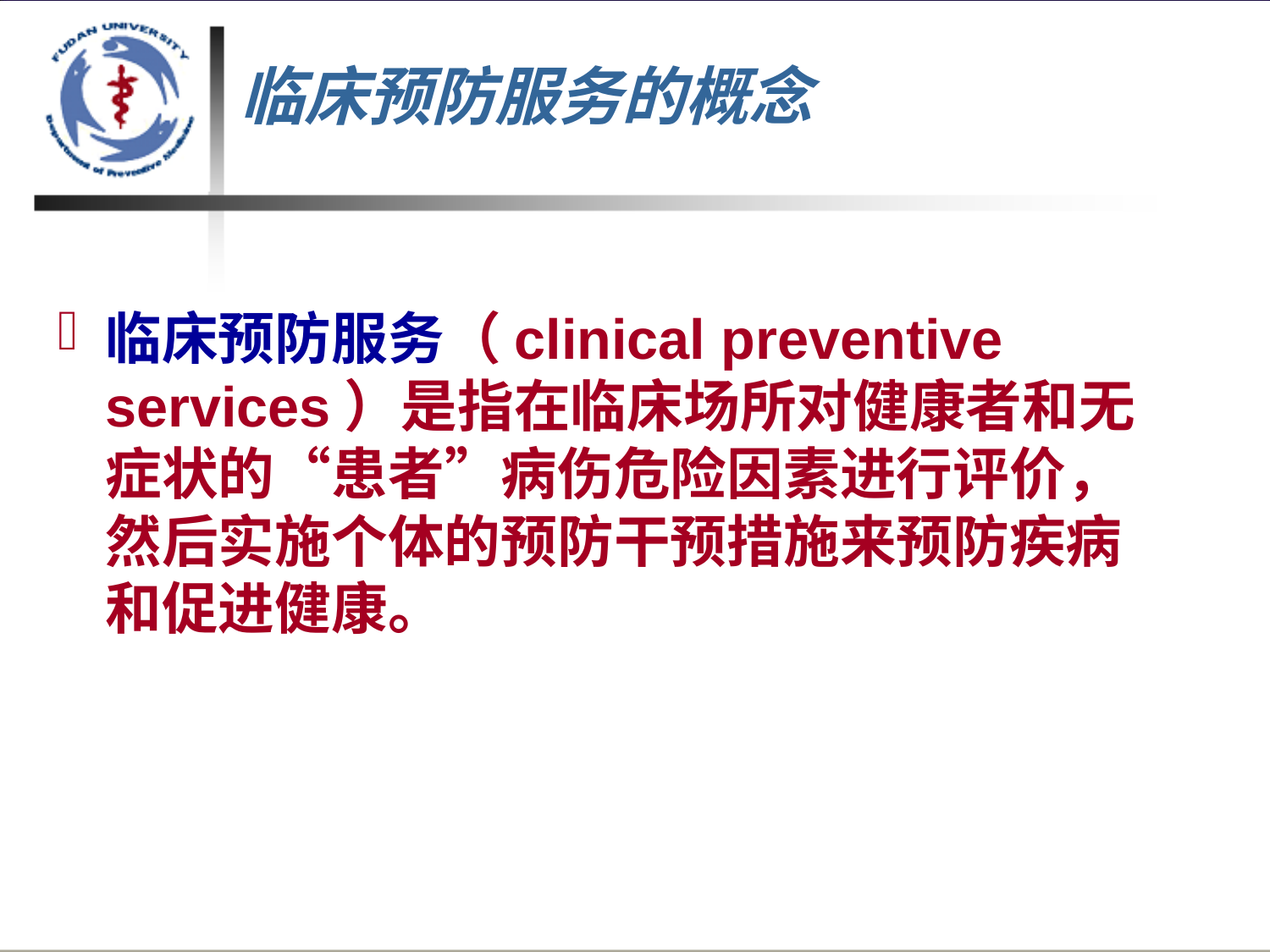

# 临床预防服务的概念
临床预防服务（clinical preventive services）是指在临床场所对健康者和无症状的“患者”病伤危险因素进行评价，然后实施个体的预防干预措施来预防疾病和促进健康。